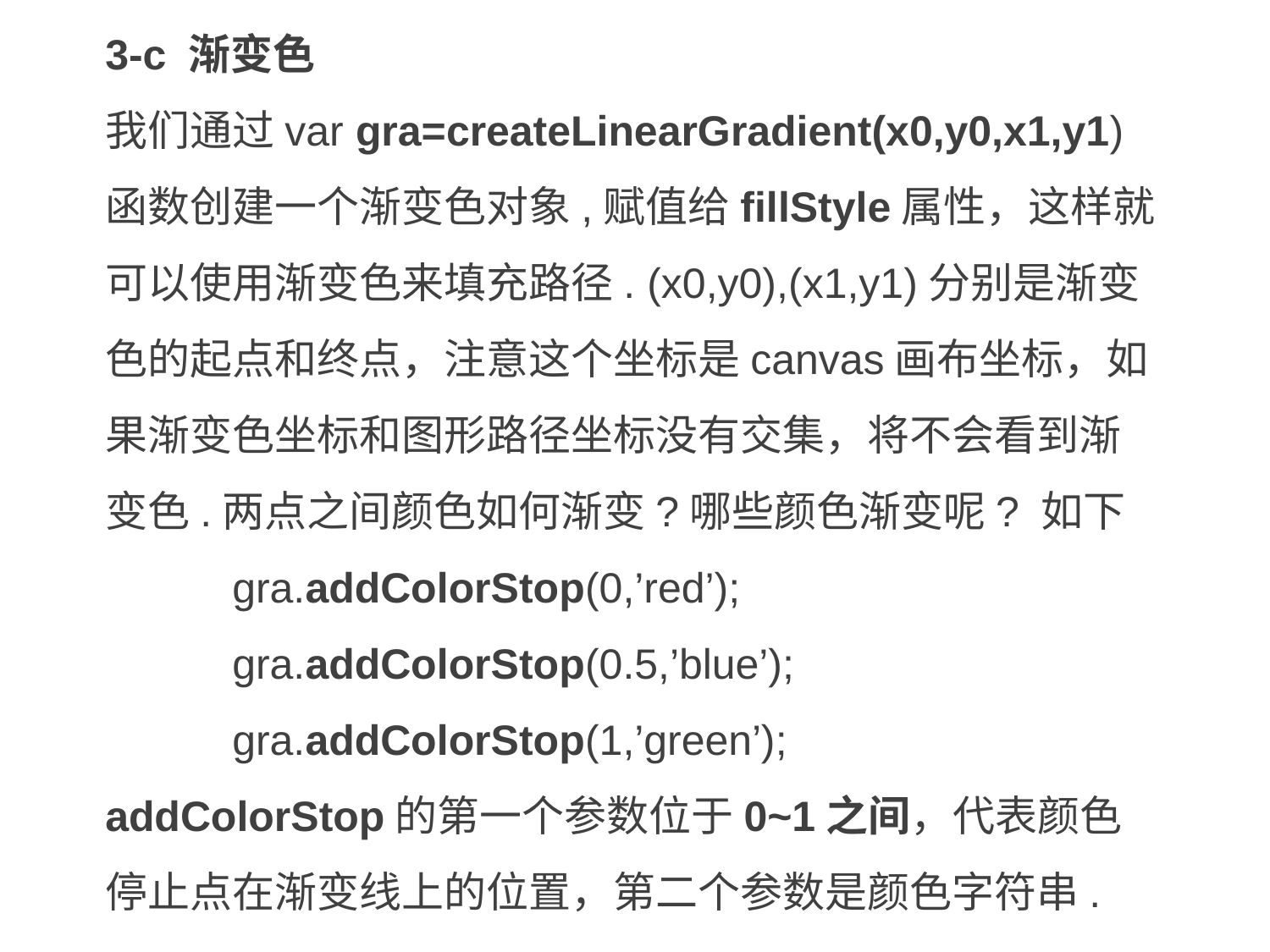

3-c 渐变色
我们通过var gra=createLinearGradient(x0,y0,x1,y1)函数创建一个渐变色对象,赋值给fillStyle属性，这样就可以使用渐变色来填充路径. (x0,y0),(x1,y1)分别是渐变色的起点和终点，注意这个坐标是canvas画布坐标，如果渐变色坐标和图形路径坐标没有交集，将不会看到渐变色.两点之间颜色如何渐变?哪些颜色渐变呢? 如下
	gra.addColorStop(0,’red’);
	gra.addColorStop(0.5,’blue’);
	gra.addColorStop(1,’green’);
addColorStop的第一个参数位于0~1之间，代表颜色停止点在渐变线上的位置，第二个参数是颜色字符串.